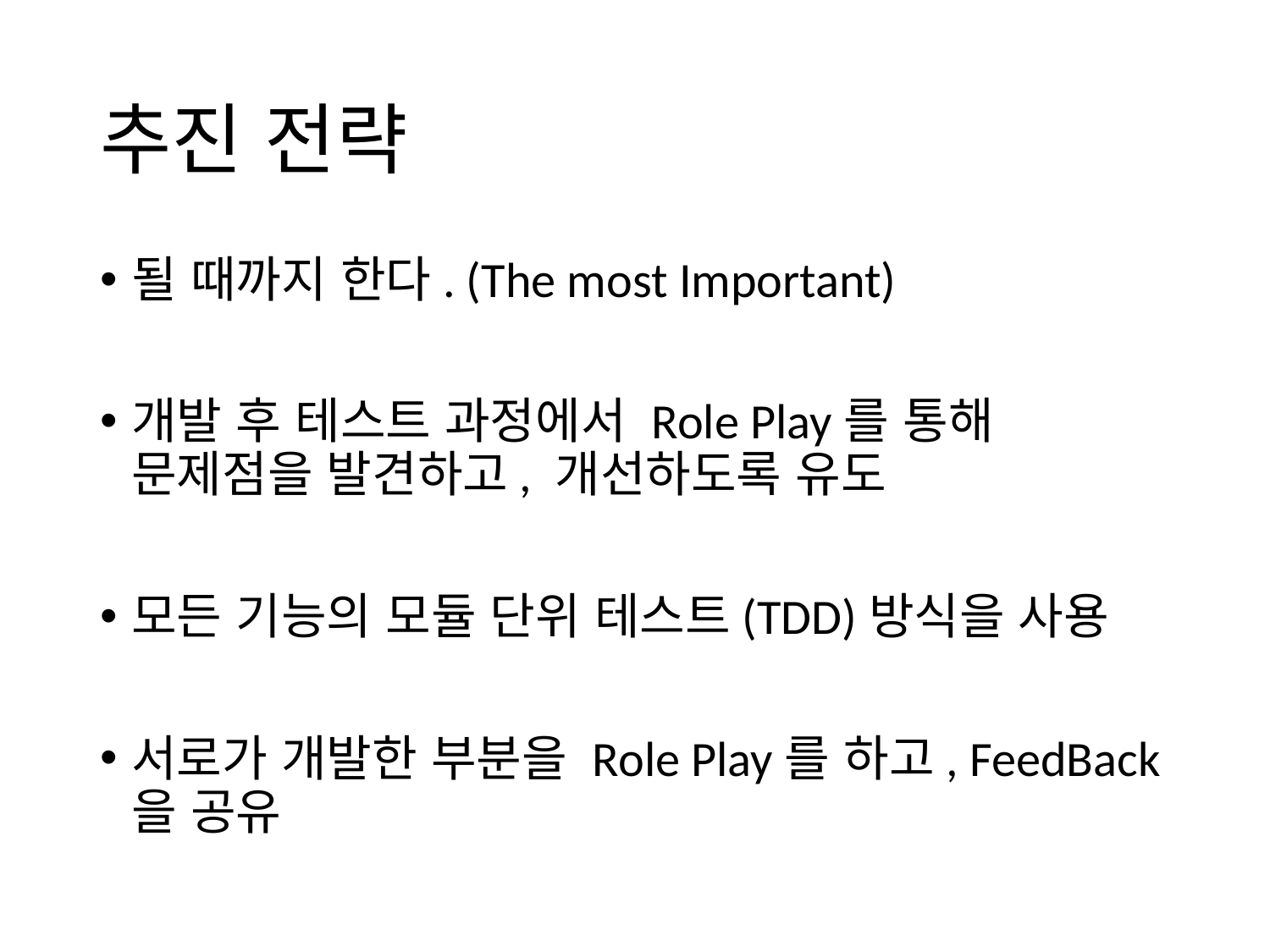

# 추진 전략
될 때까지 한다. (The most Important)

개발 후 테스트 과정에서 Role Play를 통해 문제점을 발견하고, 개선하도록 유도

모든 기능의 모듈 단위 테스트(TDD)방식을 사용

서로가 개발한 부분을 Role Play를 하고, FeedBack을 공유